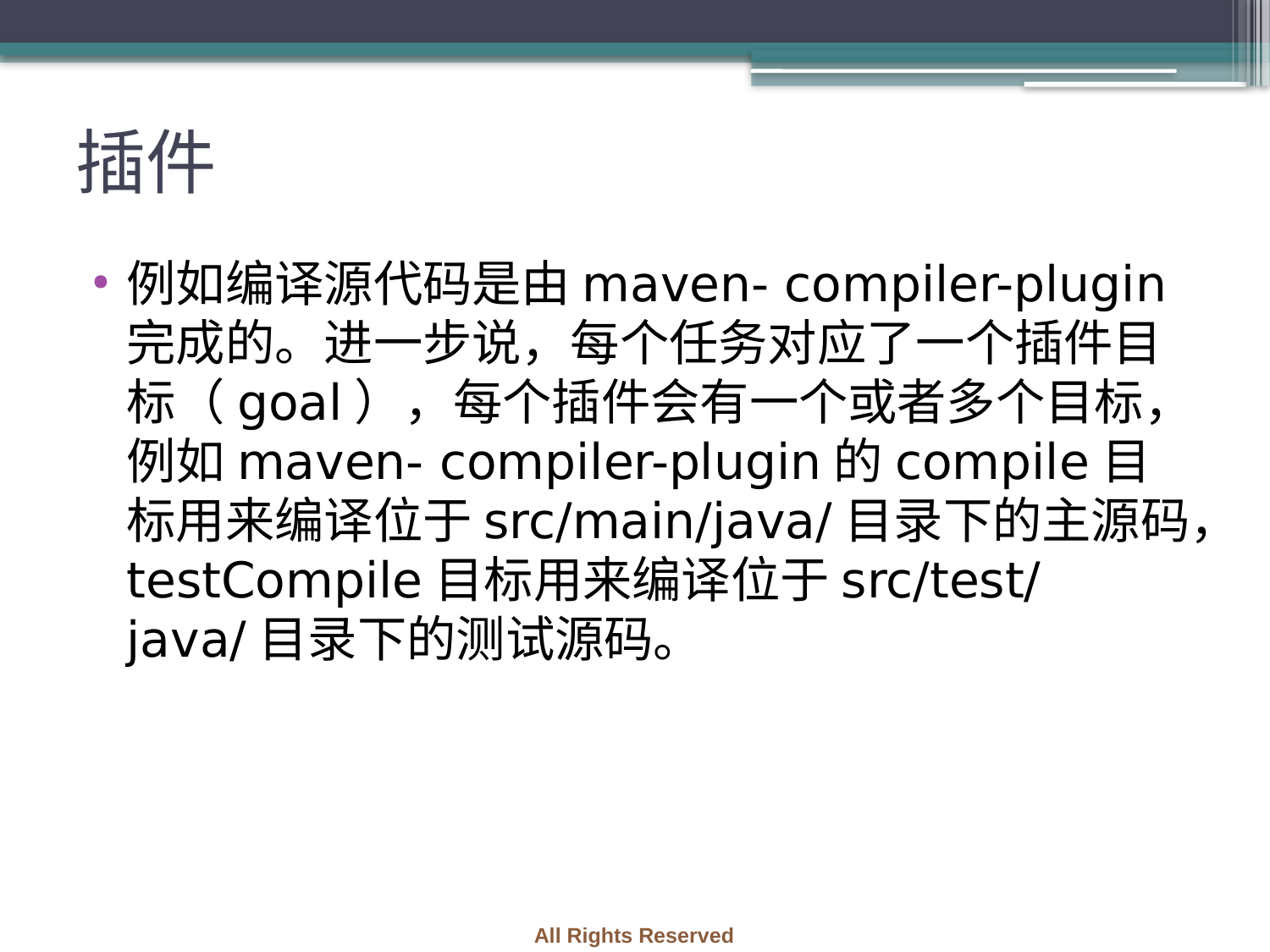

# 插件
例如编译源代码是由maven- compiler-plugin完成的。进一步说，每个任务对应了一个插件目标（goal），每个插件会有一个或者多个目标，例如maven- compiler-plugin的compile目标用来编译位于src/main/java/目录下的主源码，testCompile目标用来编译位于src/test/java/目录下的测试源码。